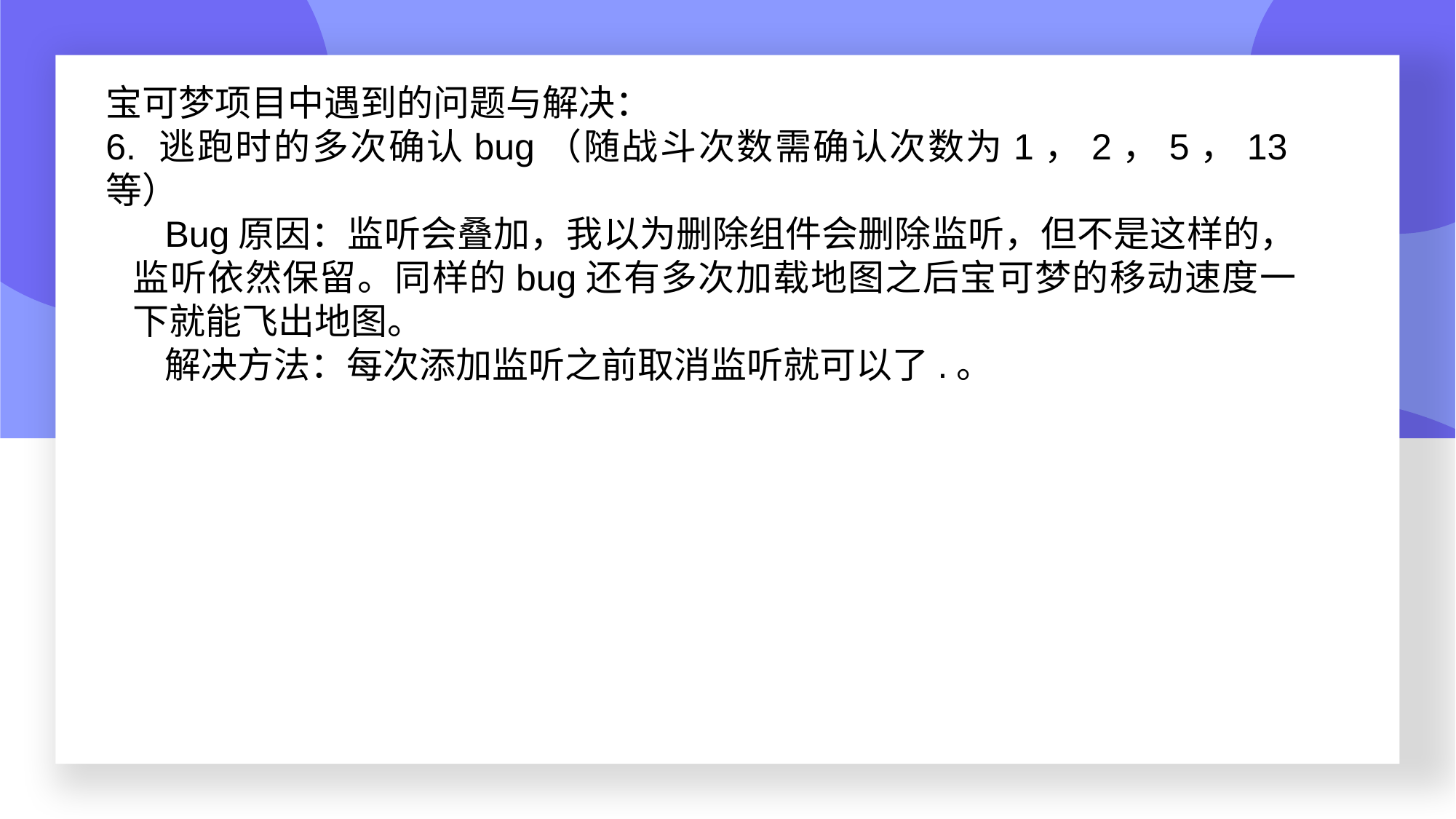

宝可梦项目中遇到的问题与解决：
6. 逃跑时的多次确认bug（随战斗次数需确认次数为1，2，5，13等）
Bug原因：监听会叠加，我以为删除组件会删除监听，但不是这样的，监听依然保留。同样的bug还有多次加载地图之后宝可梦的移动速度一下就能飞出地图。
解决方法：每次添加监听之前取消监听就可以了.。

03